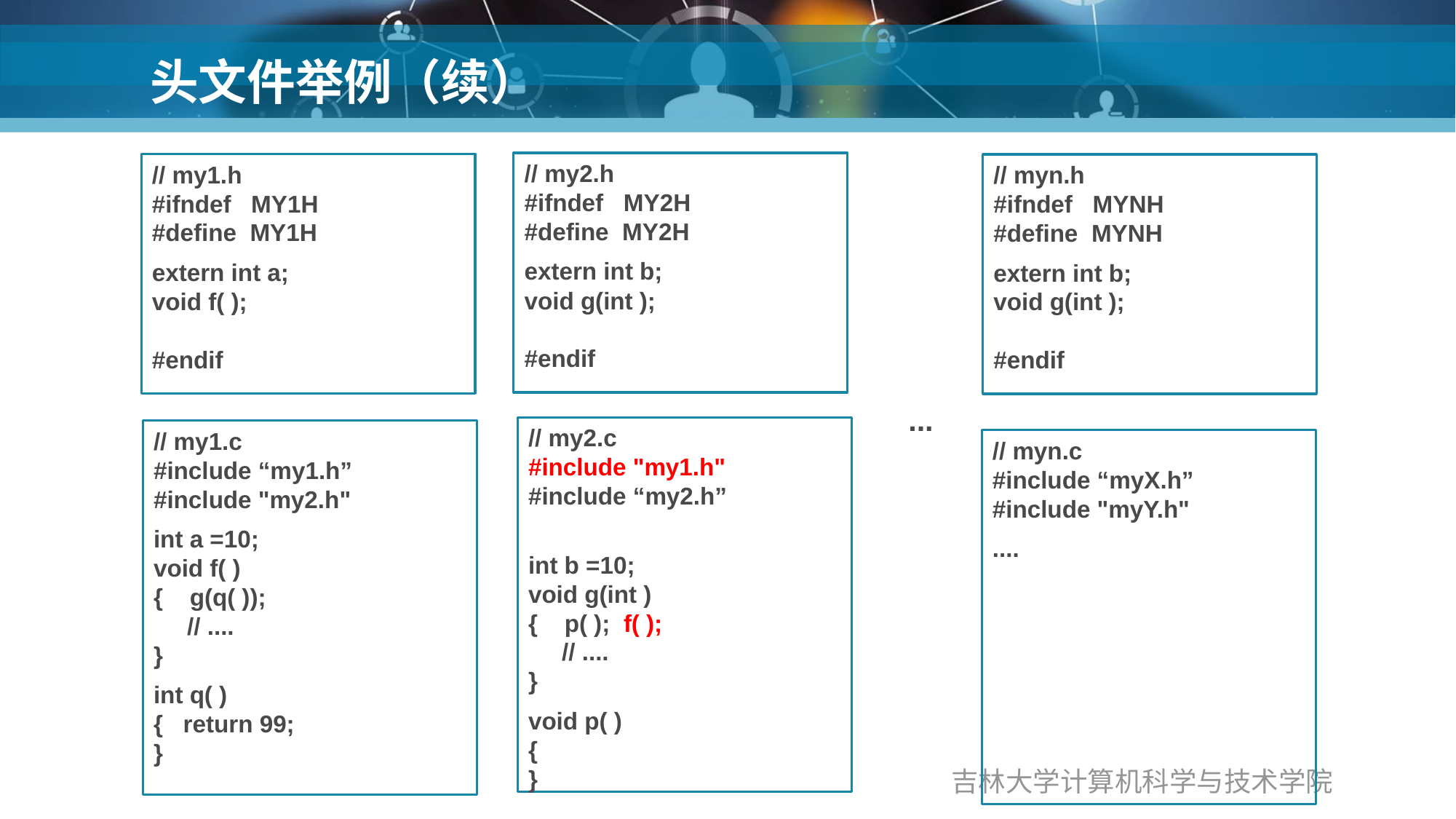

# 头文件举例（续）
// my2.h
#ifndef   MY2H
#define  MY2H
extern int b;
void g(int );
#endif
// my1.h
#ifndef   MY1H
#define  MY1H
extern int a;
void f( );
#endif
// myn.h
#ifndef   MYNH
#define  MYNH
extern int b;
void g(int );
#endif
...
// my2.c
#include "my1.h"
#include “my2.h”
int b =10;
void g(int )
{    p( );  f( );
     // ....
}
void p( )
{
}
// my1.c
#include “my1.h”
#include "my2.h"
int a =10;
void f( )
{    g(q( ));
     // ....
}
int q( )
{   return 99;
}
// myn.c
#include “myX.h”
#include "myY.h"
....

吉林大学计算机科学与技术学院